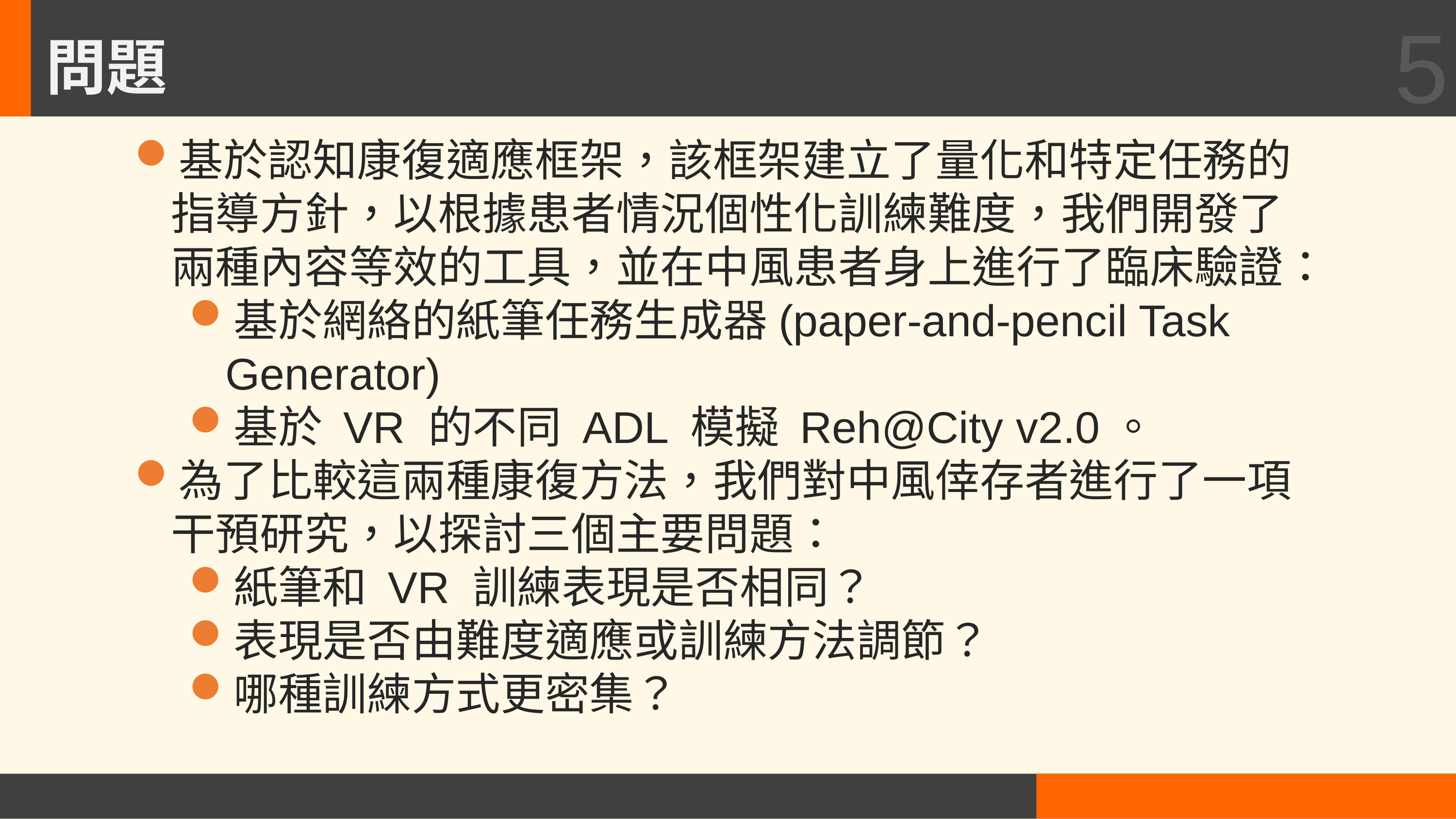

5
# 問題
基於認知康復適應框架，該框架建立了量化和特定任務的指導方針，以根據患者情況個性化訓練難度，我們開發了兩種內容等效的工具，並在中風患者身上進行了臨床驗證：
基於網絡的紙筆任務生成器(paper-and-pencil Task Generator)
基於 VR 的不同 ADL 模擬 Reh@City v2.0。
為了比較這兩種康復方法，我們對中風倖存者進行了一項干預研究，以探討三個主要問題：
紙筆和 VR 訓練表現是否相同？
表現是否由難度適應或訓練方法調節？
哪種訓練方式更密集？